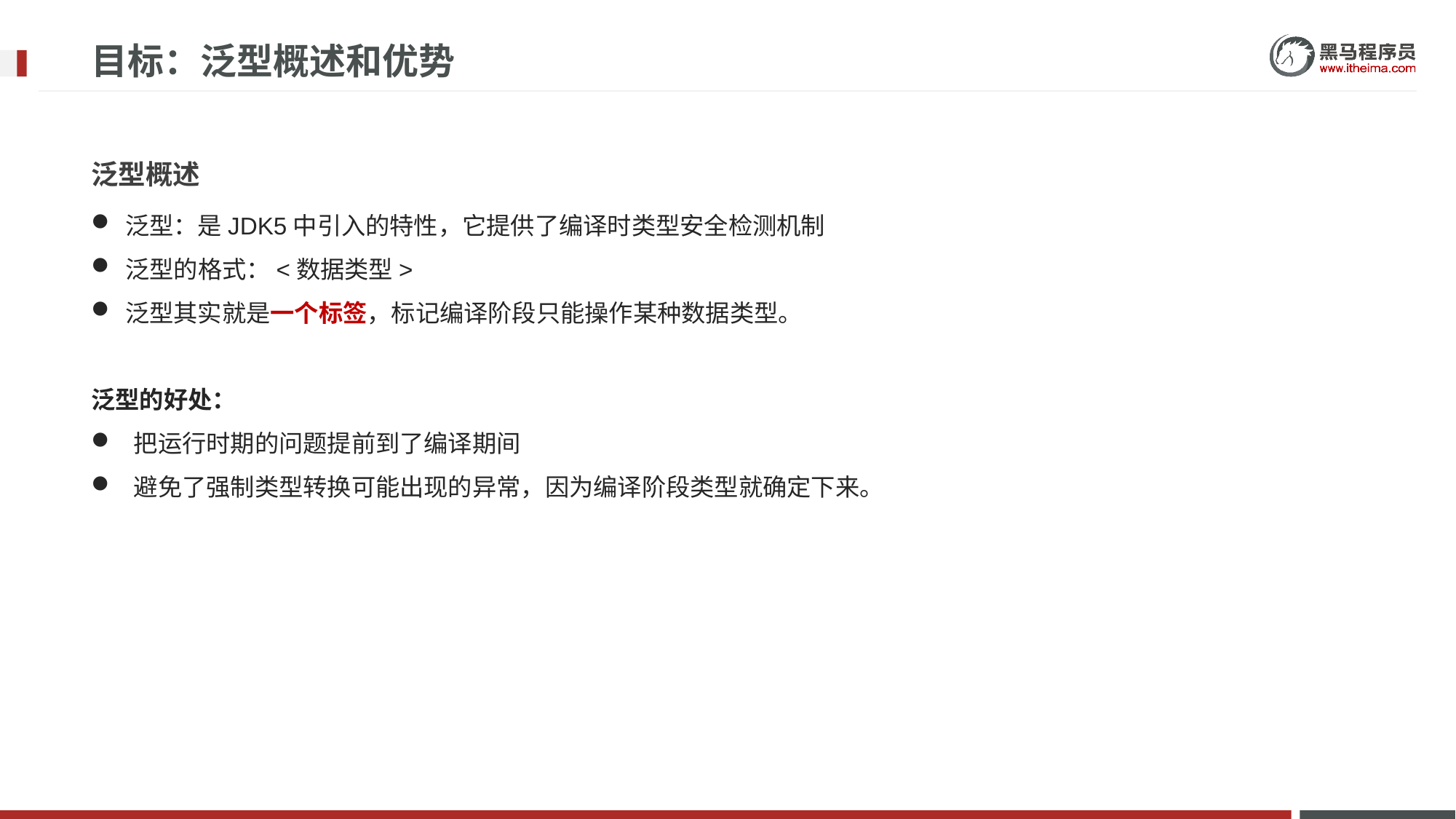

目标：泛型概述和优势
泛型概述
泛型：是JDK5中引入的特性，它提供了编译时类型安全检测机制
泛型的格式：<数据类型>
泛型其实就是一个标签，标记编译阶段只能操作某种数据类型。

泛型的好处：
把运行时期的问题提前到了编译期间
避免了强制类型转换可能出现的异常，因为编译阶段类型就确定下来。